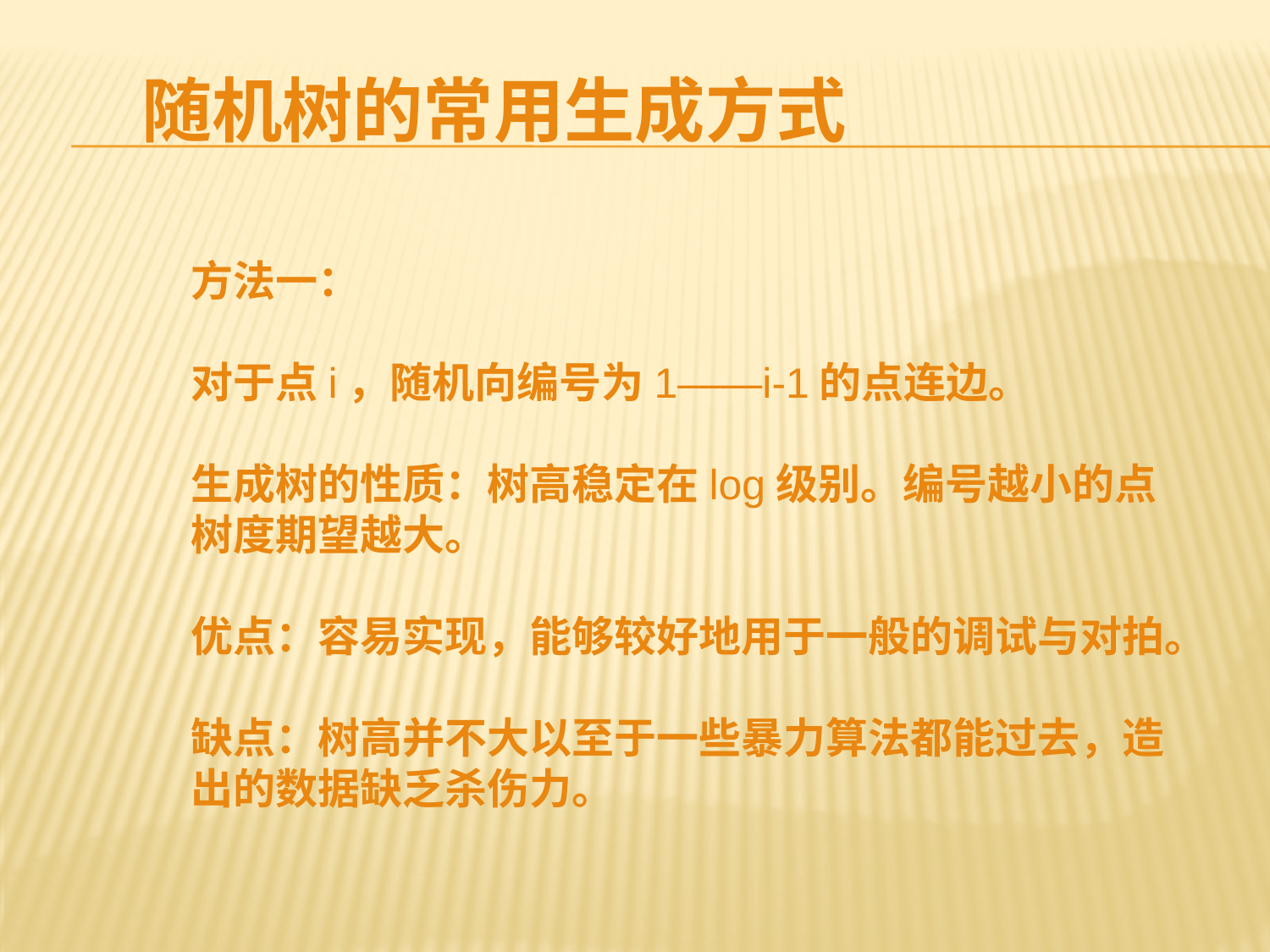

随机树的常用生成方式
方法一：

对于点i，随机向编号为1——i-1的点连边。

生成树的性质：树高稳定在log级别。编号越小的点树度期望越大。

优点：容易实现，能够较好地用于一般的调试与对拍。

缺点：树高并不大以至于一些暴力算法都能过去，造出的数据缺乏杀伤力。